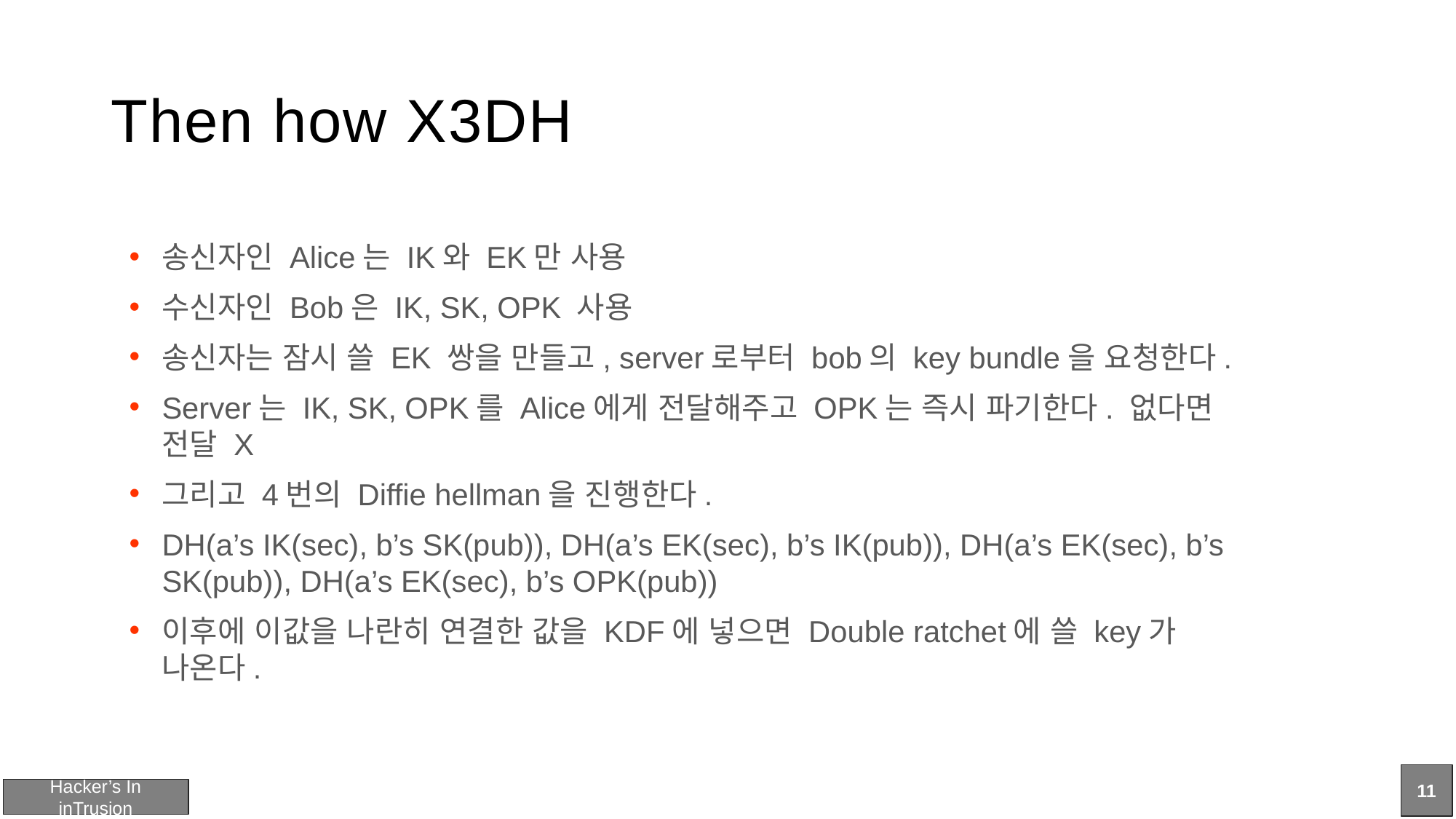

# Then how X3DH

송신자인 Alice는 IK와 EK만 사용
수신자인 Bob은 IK, SK, OPK 사용
송신자는 잠시 쓸 EK 쌍을 만들고, server로부터 bob의 key bundle을 요청한다.
Server는 IK, SK, OPK를 Alice에게 전달해주고 OPK는 즉시 파기한다. 없다면 전달 X
그리고 4번의 Diffie hellman을 진행한다.
DH(a’s IK(sec), b’s SK(pub)), DH(a’s EK(sec), b’s IK(pub)), DH(a’s EK(sec), b’s SK(pub)), DH(a’s EK(sec), b’s OPK(pub))
이후에 이값을 나란히 연결한 값을 KDF에 넣으면 Double ratchet에 쓸 key가 나온다.

11
Hacker’s In inTrusion